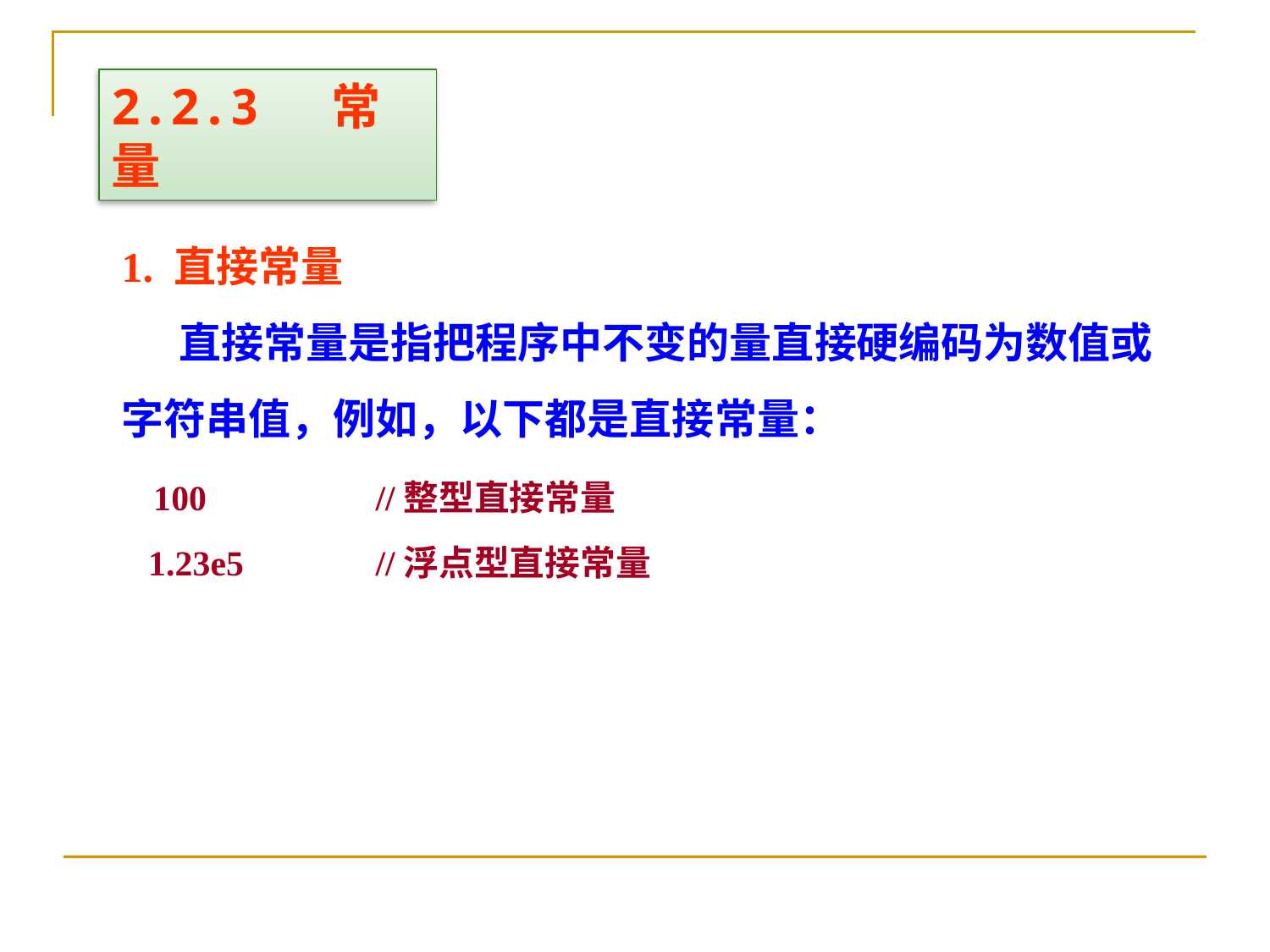

2.2.3  常量
1. 直接常量
     直接常量是指把程序中不变的量直接硬编码为数值或字符串值，例如，以下都是直接常量：
   100   		//整型直接常量
   1.23e5  	//浮点型直接常量